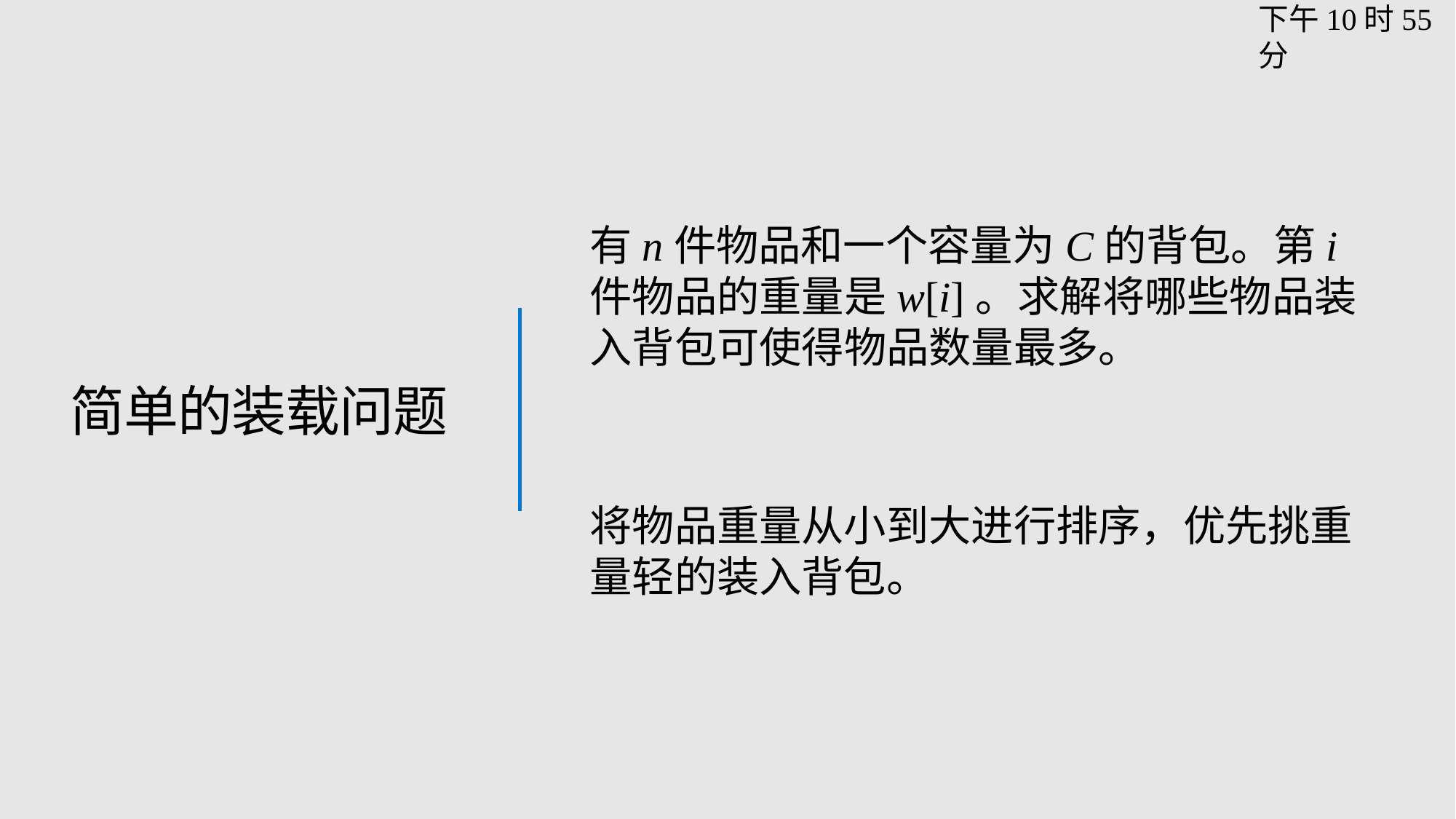

有n件物品和一个容量为C的背包。第i件物品的重量是w[i]。求解将哪些物品装入背包可使得物品数量最多。

将物品重量从小到大进行排序，优先挑重量轻的装入背包。
# 简单的装载问题